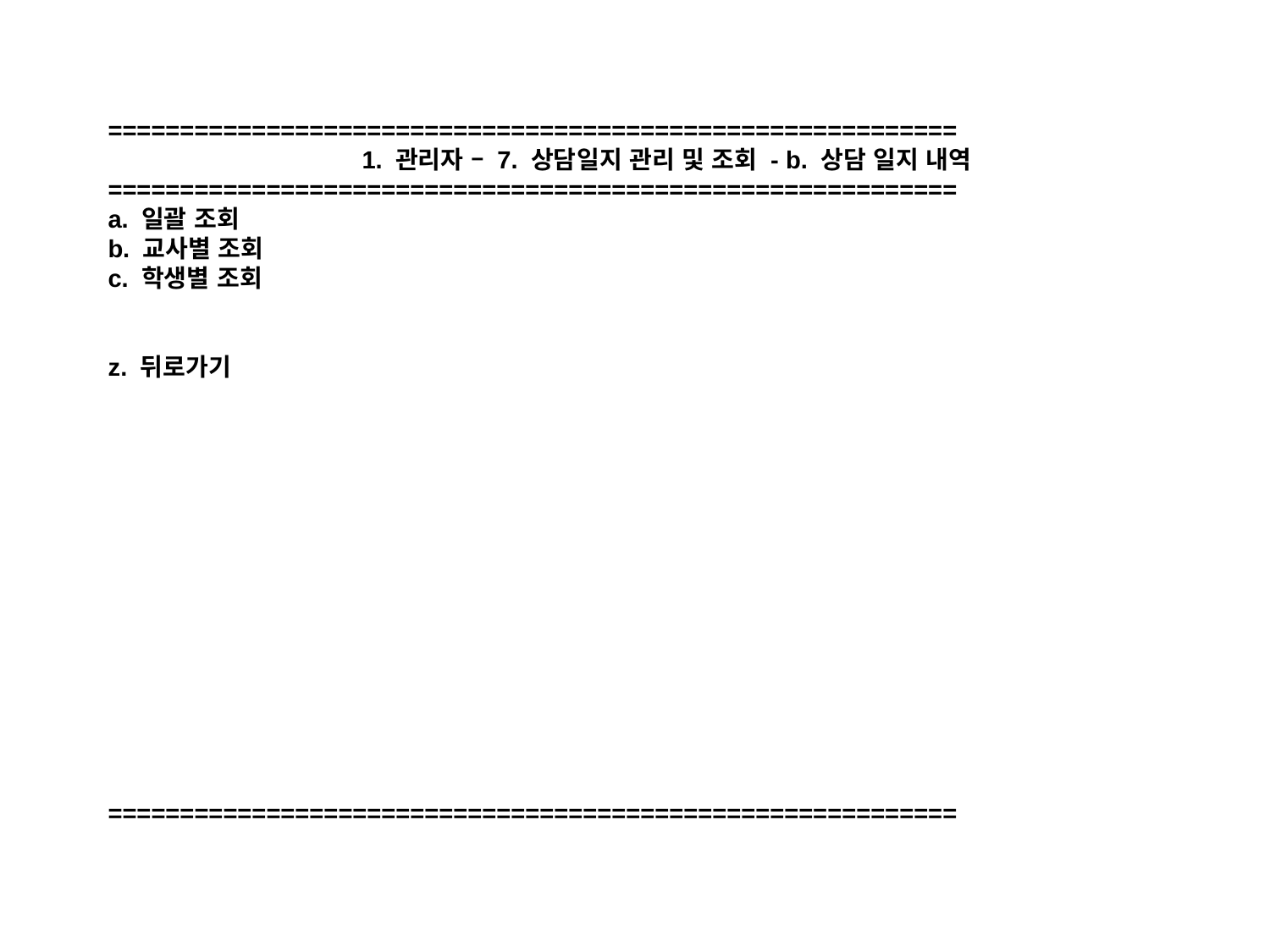

===========================================================
		1. 관리자 – 7. 상담일지 관리 및 조회 - b. 상담 일지 내역
===========================================================
a. 일괄 조회
b. 교사별 조회
c. 학생별 조회

z. 뒤로가기

===========================================================